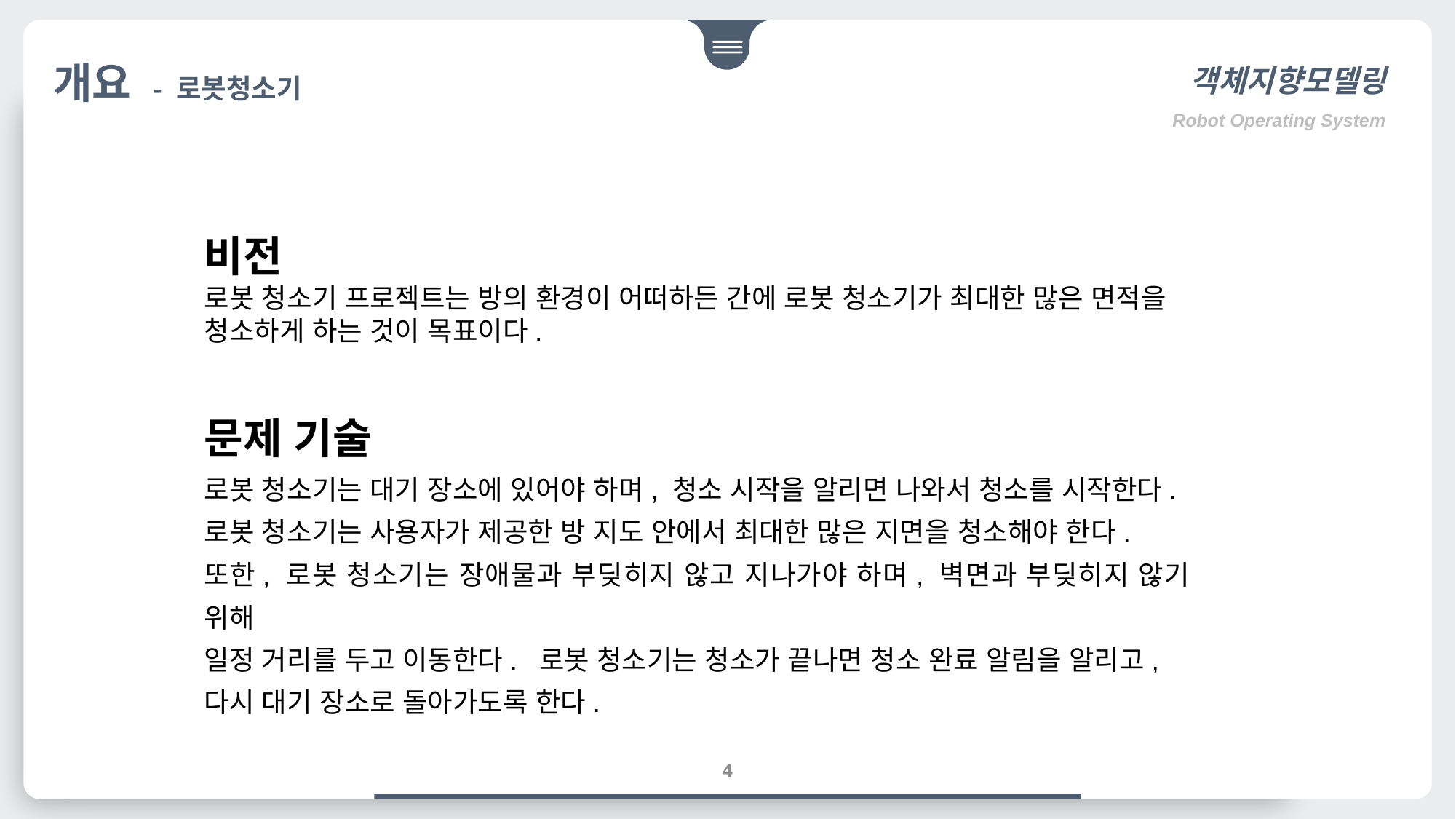

개요 - 로봇청소기
객체지향모델링
Robot Operating System
비전
로봇 청소기 프로젝트는 방의 환경이 어떠하든 간에 로봇 청소기가 최대한 많은 면적을
청소하게 하는 것이 목표이다.

문제 기술
로봇 청소기는 대기 장소에 있어야 하며, 청소 시작을 알리면 나와서 청소를 시작한다.
로봇 청소기는 사용자가 제공한 방 지도 안에서 최대한 많은 지면을 청소해야 한다.
또한, 로봇 청소기는 장애물과 부딪히지 않고 지나가야 하며, 벽면과 부딪히지 않기 위해
일정 거리를 두고 이동한다.  로봇 청소기는 청소가 끝나면 청소 완료 알림을 알리고,
다시 대기 장소로 돌아가도록 한다.
4